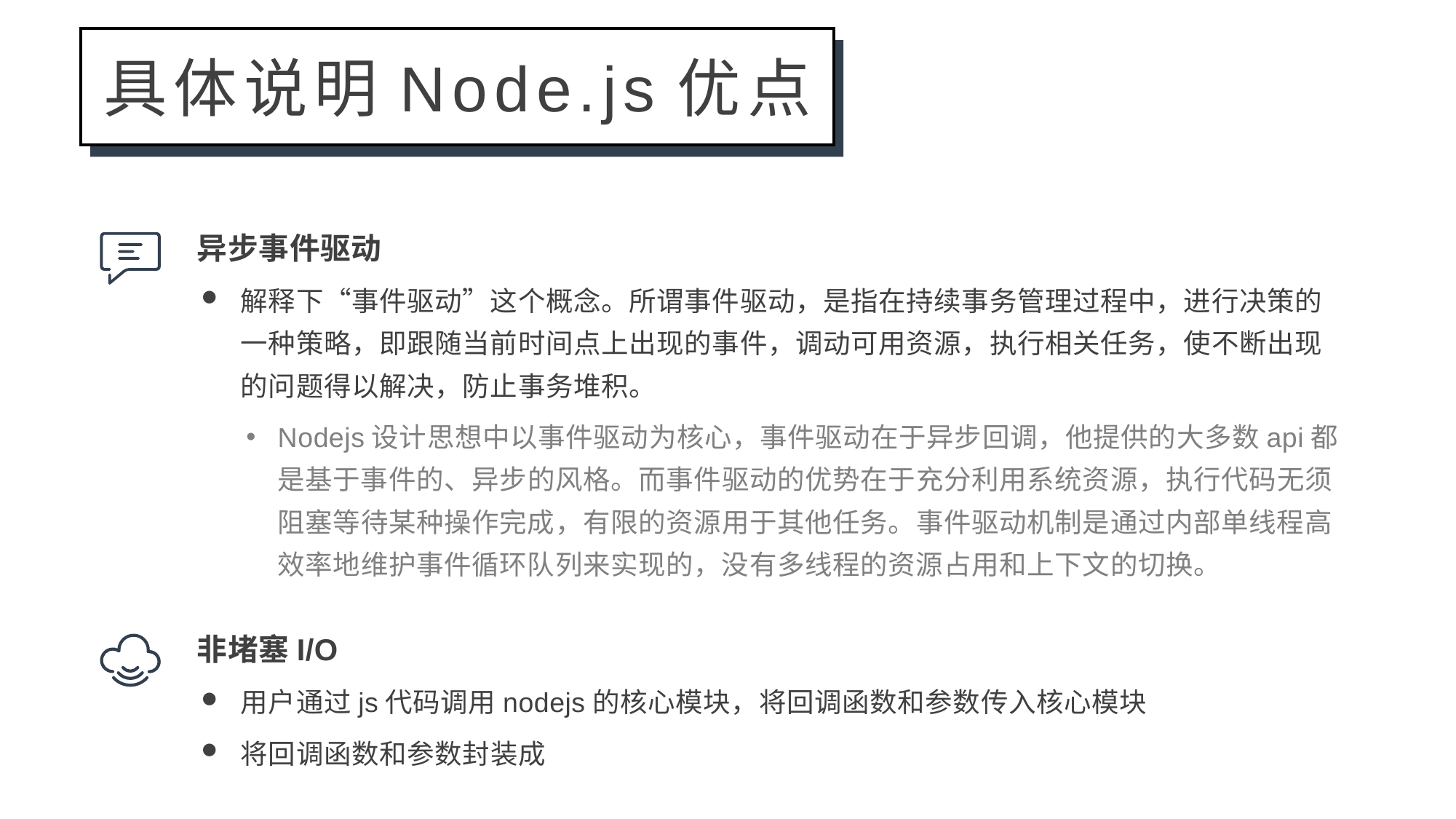

具体说明Node.js优点
异步事件驱动
解释下“事件驱动”这个概念。所谓事件驱动，是指在持续事务管理过程中，进行决策的一种策略，即跟随当前时间点上出现的事件，调动可用资源，执行相关任务，使不断出现的问题得以解决，防止事务堆积。
Nodejs设计思想中以事件驱动为核心，事件驱动在于异步回调，他提供的大多数api都是基于事件的、异步的风格。而事件驱动的优势在于充分利用系统资源，执行代码无须阻塞等待某种操作完成，有限的资源用于其他任务。事件驱动机制是通过内部单线程高效率地维护事件循环队列来实现的，没有多线程的资源占用和上下文的切换。
非堵塞I/O
用户通过js代码调用nodejs的核心模块，将回调函数和参数传入核心模块
将回调函数和参数封装成